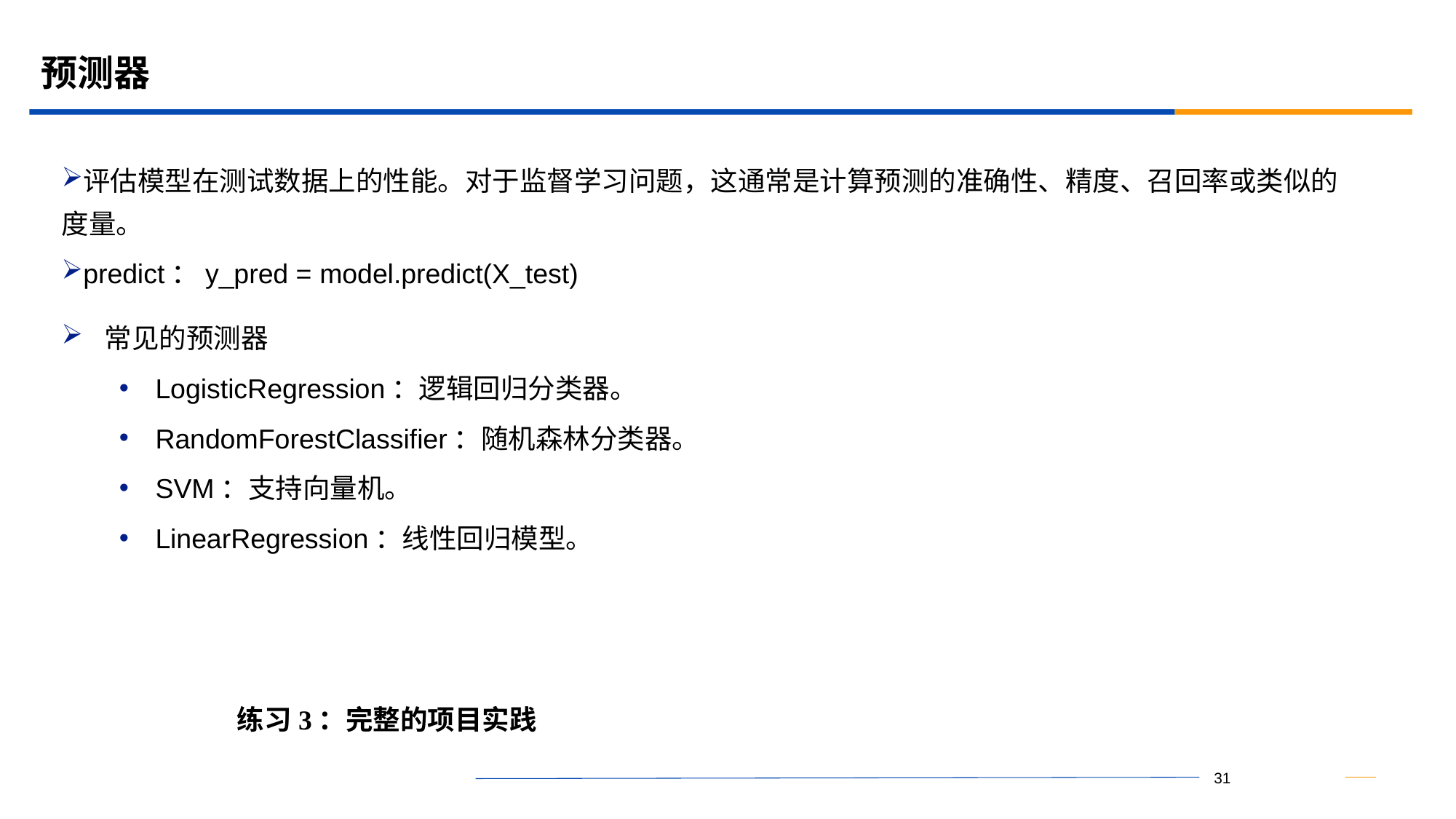

# 预测器
评估模型在测试数据上的性能。对于监督学习问题，这通常是计算预测的准确性、精度、召回率或类似的度量。
predict：y_pred = model.predict(X_test)
常见的预测器
LogisticRegression：逻辑回归分类器。
RandomForestClassifier：随机森林分类器。
SVM：支持向量机。
LinearRegression：线性回归模型。

练习3：完整的项目实践